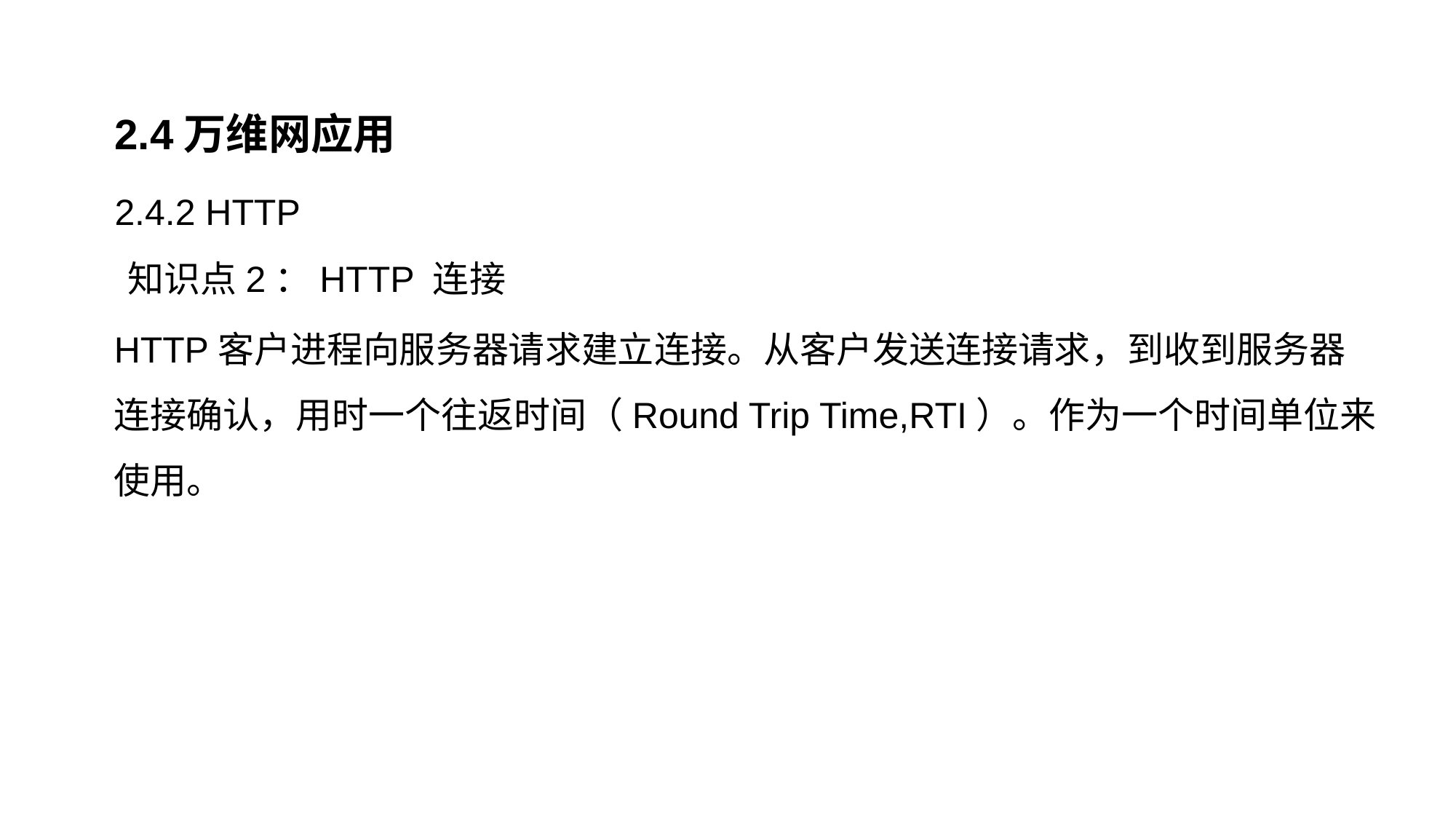

2.4万维网应用
 2.4.2 HTTP
  知识点2：HTTP 连接

HTTP客户进程向服务器请求建立连接。从客户发送连接请求，到收到服务器连接确认，用时一个往返时间（Round Trip Time,RTI）。作为一个时间单位来使用。